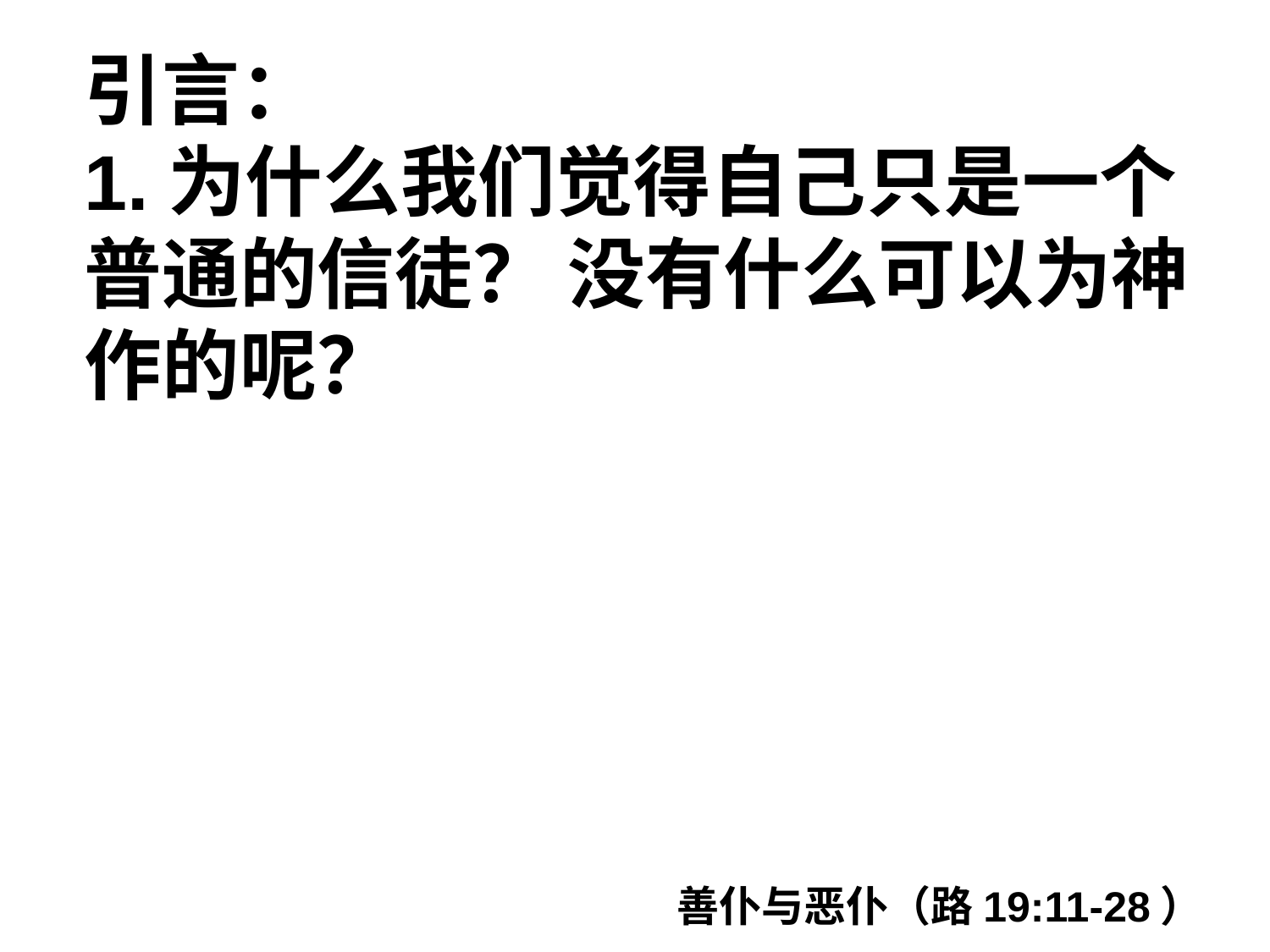

引言：
1.为什么我们觉得自己只是一个普通的信徒？ 没有什么可以为神作的呢？
善仆与恶仆（路19:11-28）